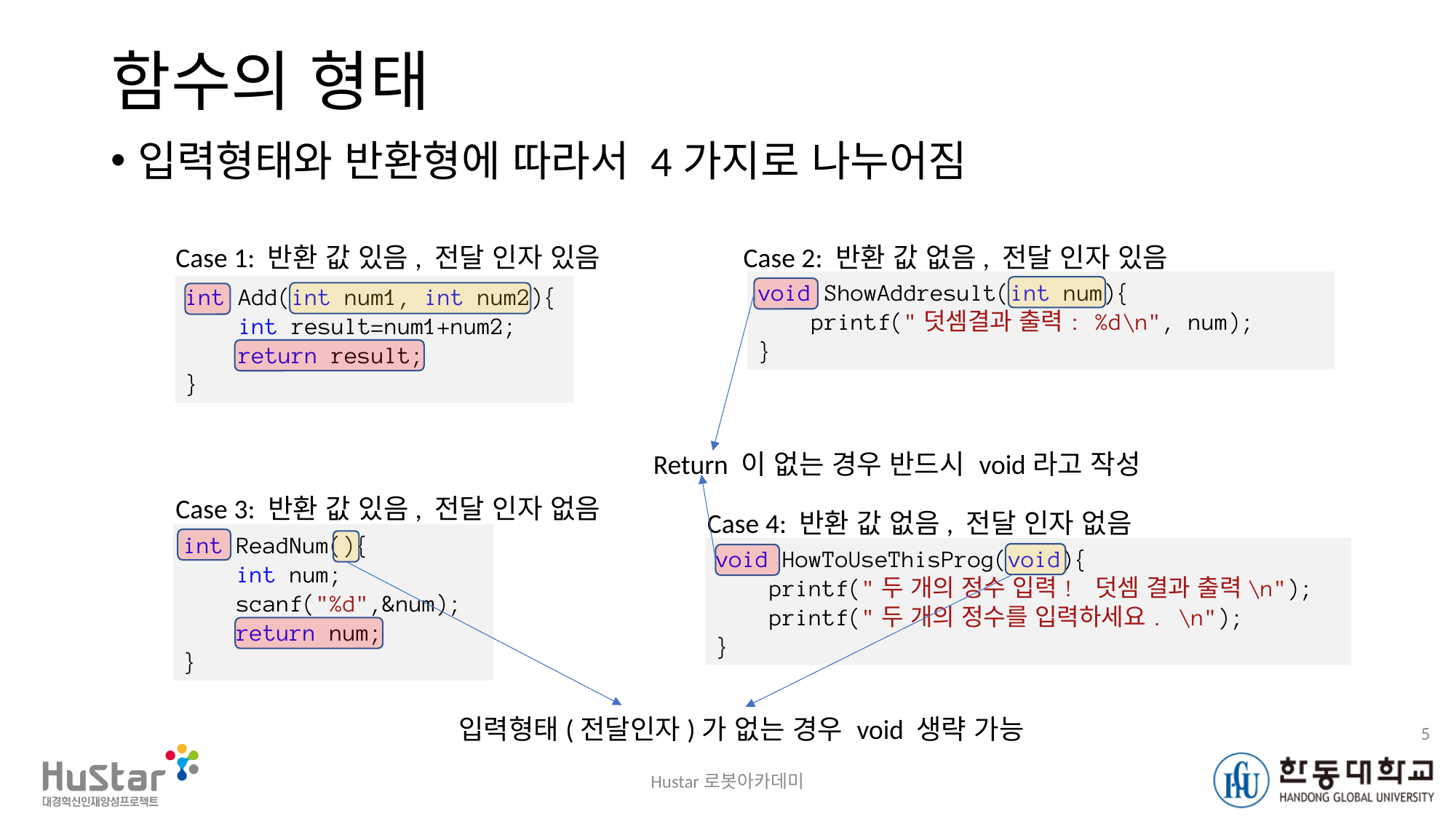

# 함수의 형태
입력형태와 반환형에 따라서 4가지로 나누어짐

Case 1: 반환 값 있음, 전달 인자 있음
int Add(int num1, int num2){
    int result=num1+num2;
    return result;
}

Case 2: 반환 값 없음, 전달 인자 있음
void ShowAddresult(int num){
    printf("덧셈결과 출력: %d\n", num);
}

Return 이 없는 경우 반드시 void라고 작성
Case 3: 반환 값 있음, 전달 인자 없음
int ReadNum(){
    int num;
    scanf("%d",&num);
    return num;
}

Case 4: 반환 값 없음, 전달 인자 없음
void HowToUseThisProg(void){
    printf("두 개의 정수 입력! 덧셈 결과 출력\n");
    printf("두 개의 정수를 입력하세요. \n");
}

입력형태(전달인자)가 없는 경우 void 생략 가능
5
Hustar로봇아카데미